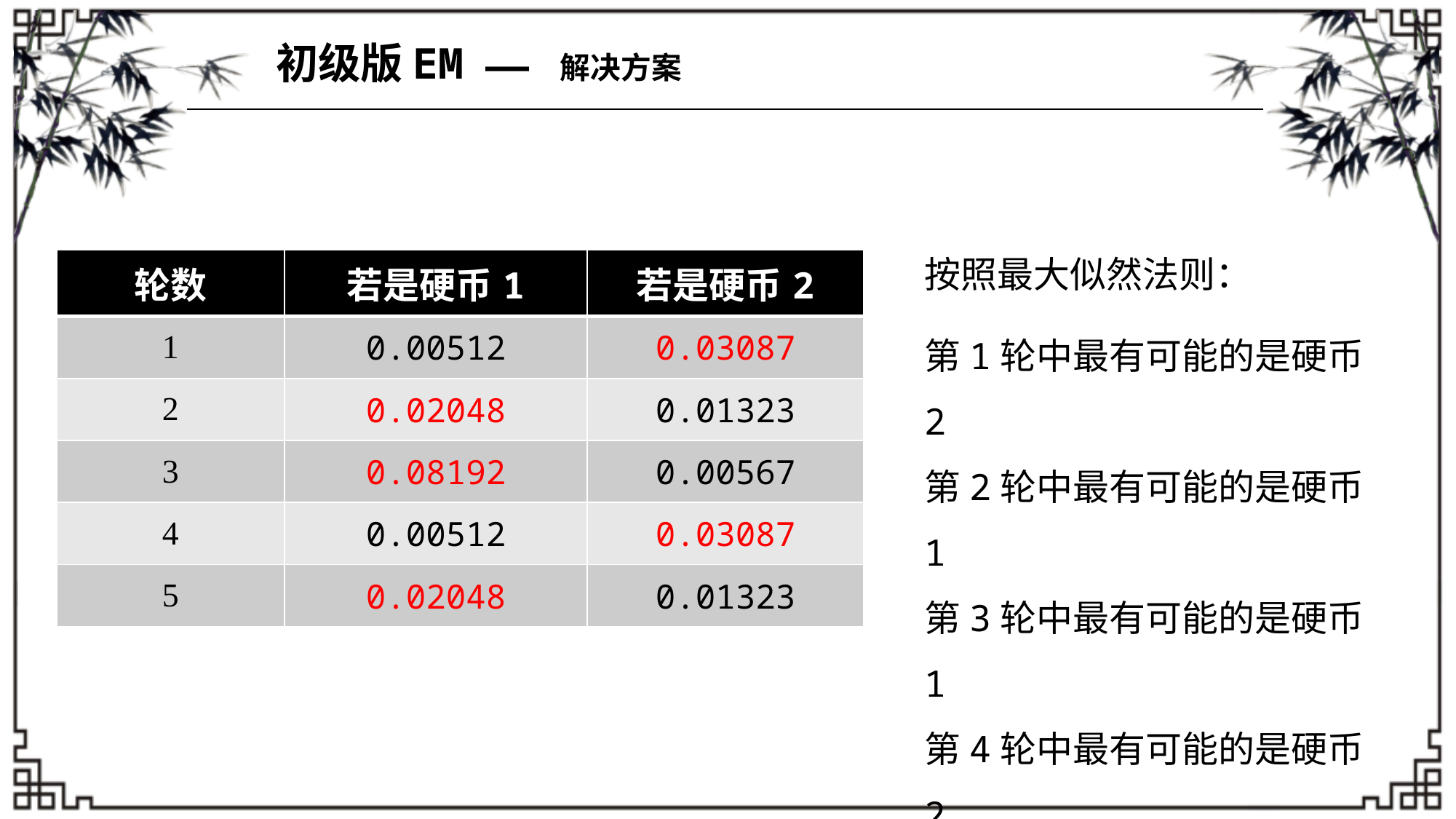

初级版EM —— 解决方案
| 轮数 | 若是硬币1 | 若是硬币2 |
| --- | --- | --- |
| 1 | 0.00512 | 0.03087 |
| 2 | 0.02048 | 0.01323 |
| 3 | 0.08192 | 0.00567 |
| 4 | 0.00512 | 0.03087 |
| 5 | 0.02048 | 0.01323 |
按照最大似然法则：
第1轮中最有可能的是硬币2
第2轮中最有可能的是硬币1
第3轮中最有可能的是硬币1
第4轮中最有可能的是硬币2
第5轮中最有可能的是硬币1